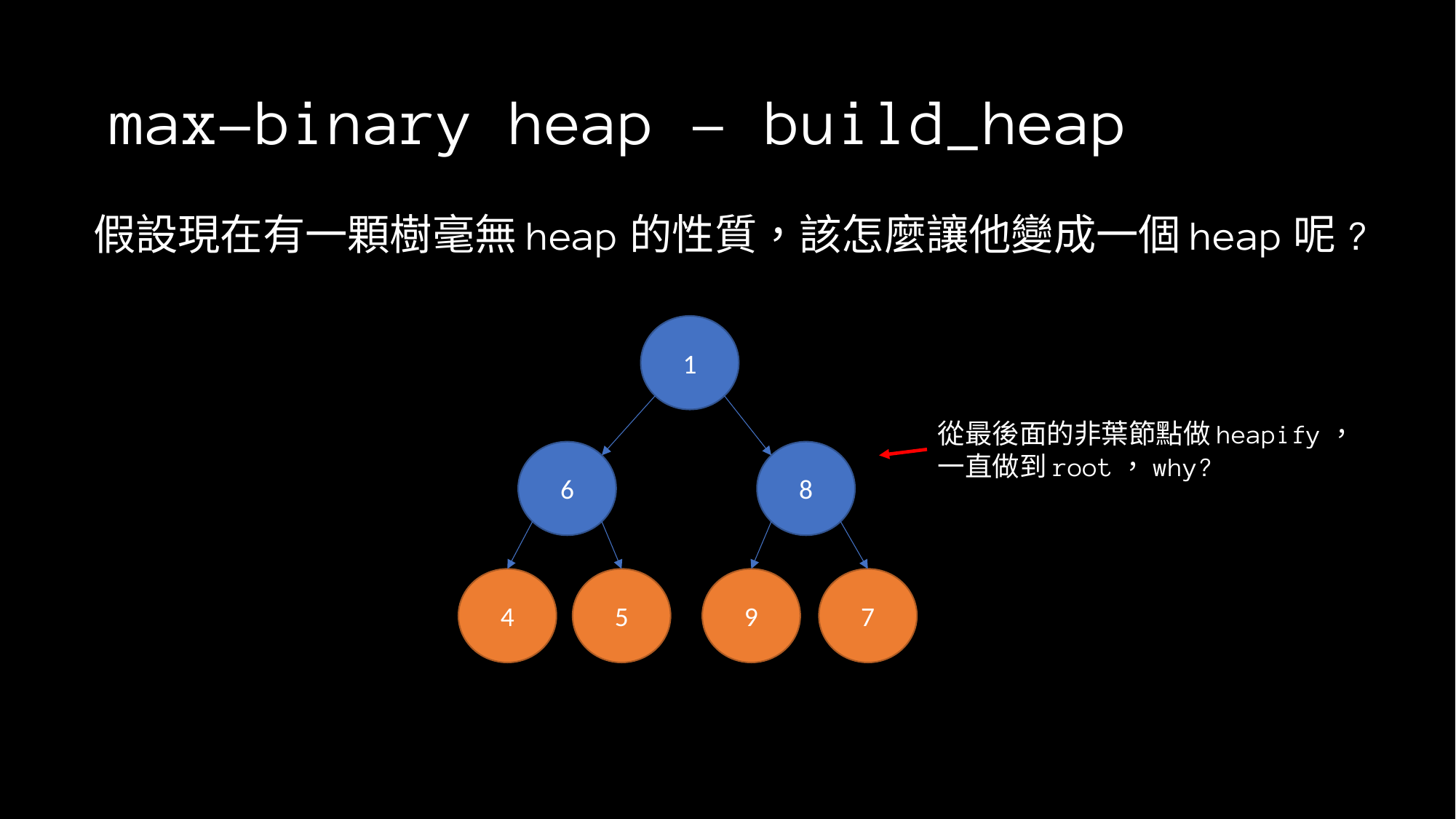

# max-binary heap – build_heap
假設現在有一顆樹毫無heap的性質，該怎麼讓他變成一個heap呢?
1
從最後面的非葉節點做heapify，
一直做到root，why?
6
8
4
7
9
5